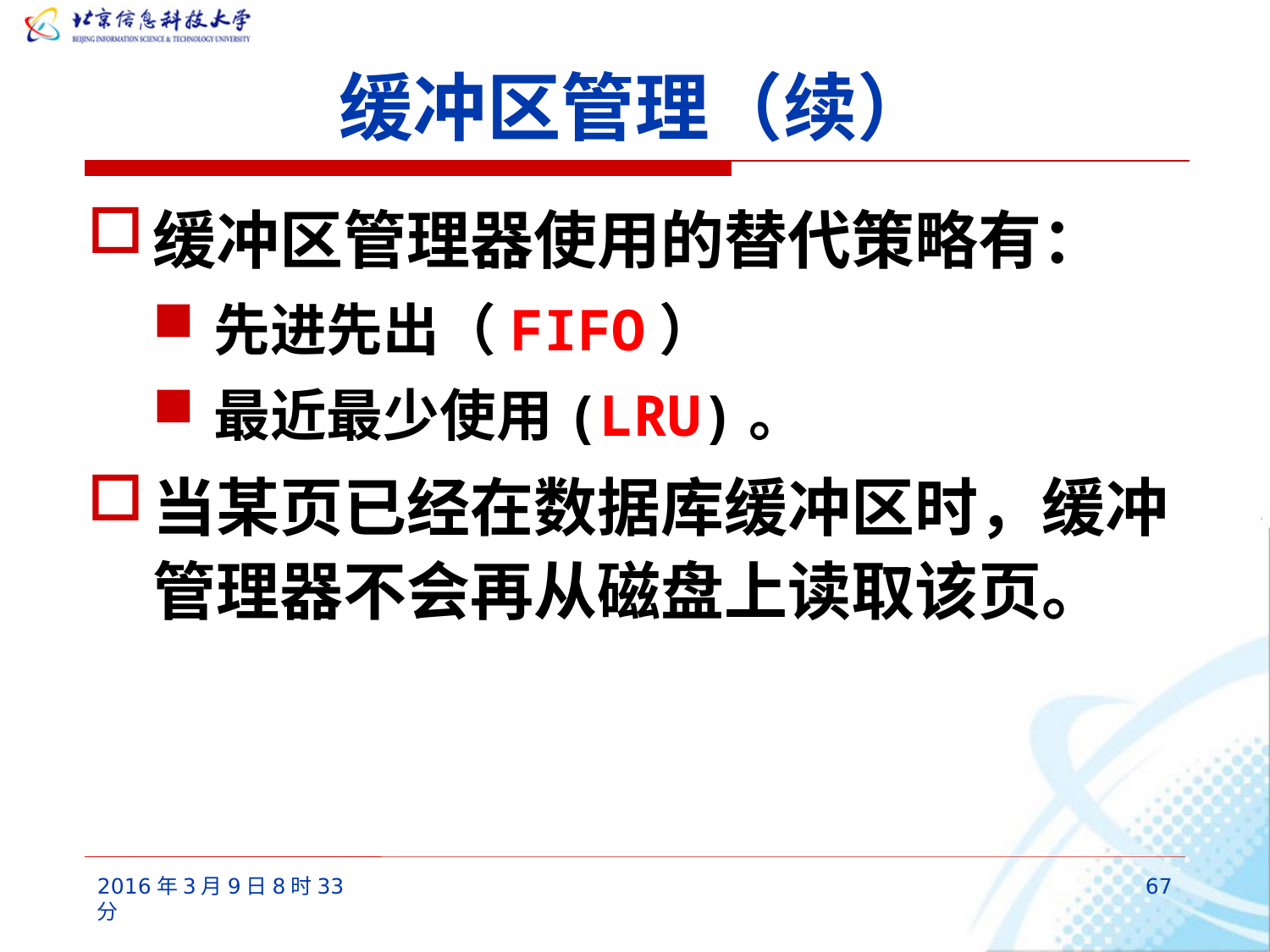

# 缓冲区管理（续）
缓冲区管理器使用的替代策略有：
先进先出（FIFO）
最近最少使用(LRU)。
当某页已经在数据库缓冲区时，缓冲管理器不会再从磁盘上读取该页。
2016年3月9日8时33分
67